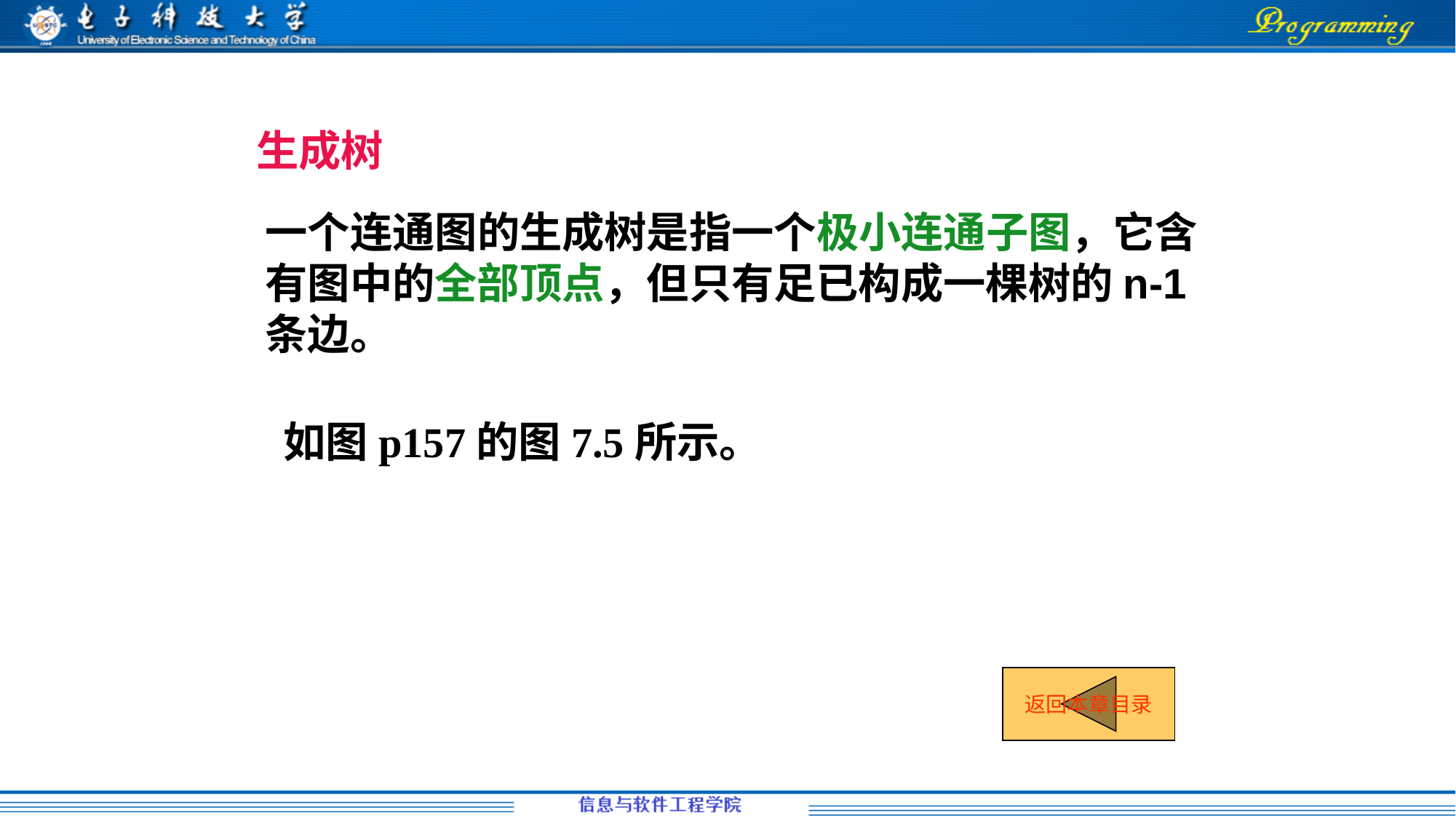

生成树
一个连通图的生成树是指一个极小连通子图，它含有图中的全部顶点，但只有足已构成一棵树的n-1条边。
如图p157的图7.5所示。
返回本章目录